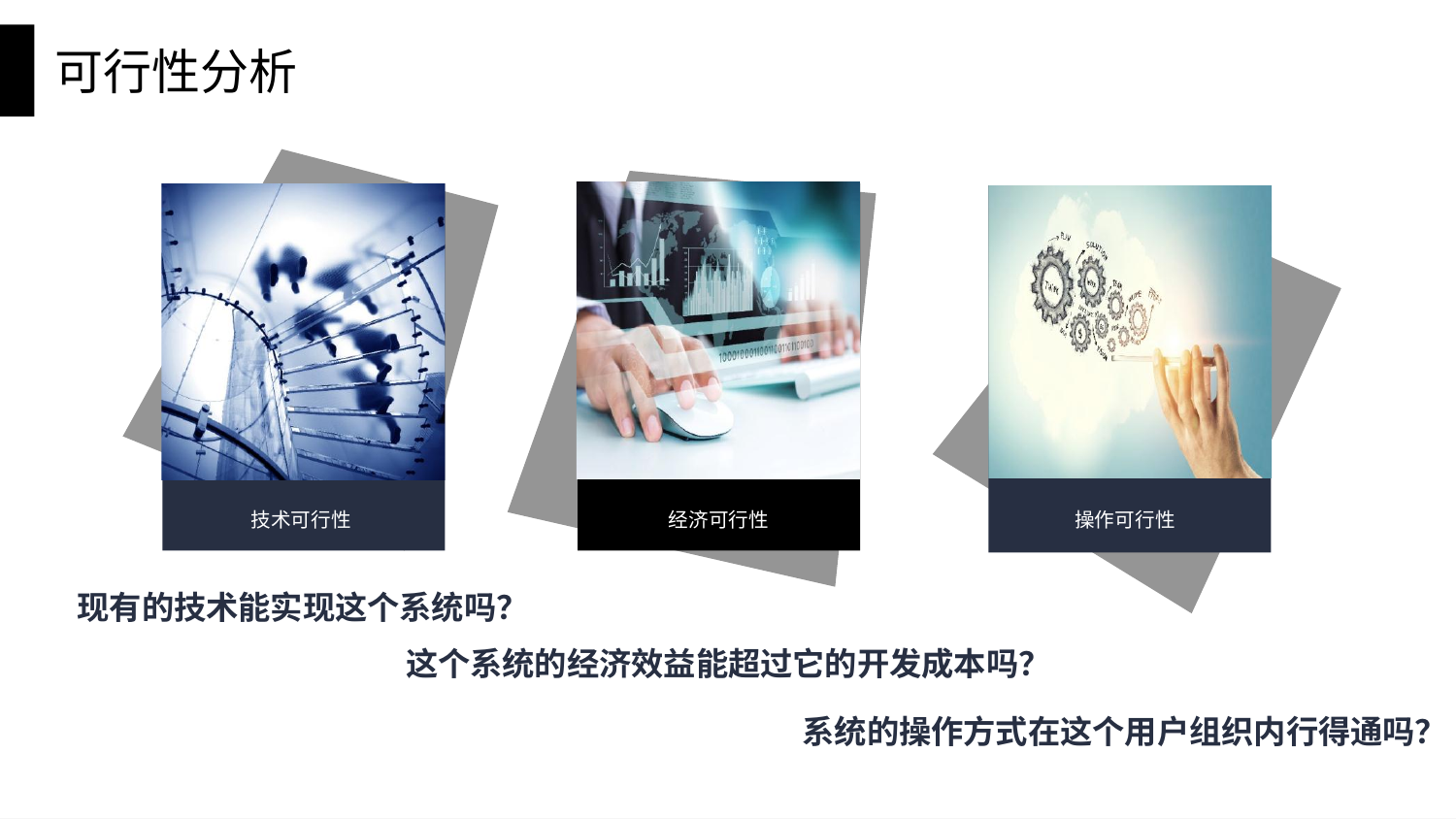

可行性分析

技术可行性
经济可行性
操作可行性
现有的技术能实现这个系统吗？
这个系统的经济效益能超过它的开发成本吗？
系统的操作方式在这个用户组织内行得通吗？